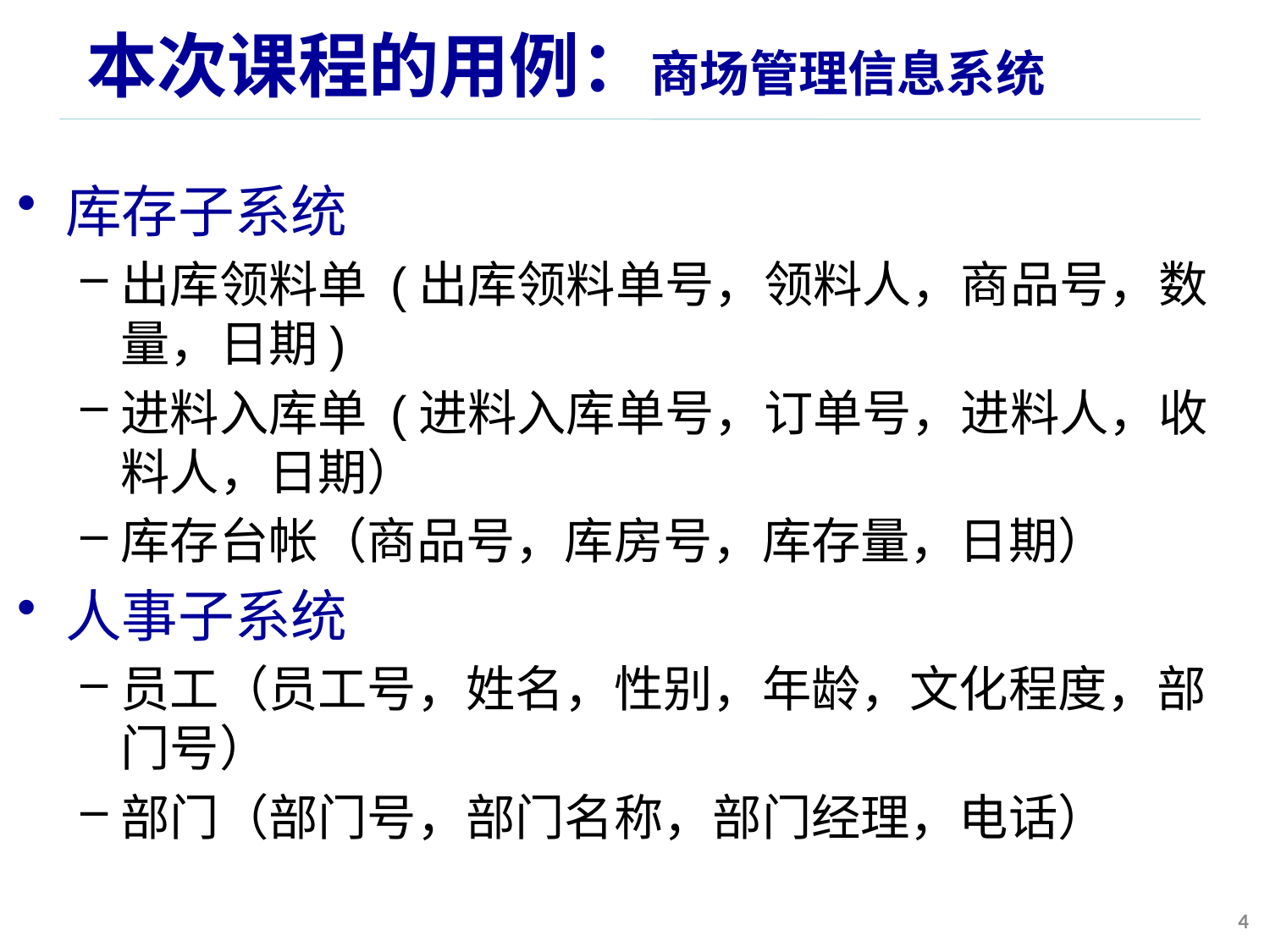

# 本次课程的用例：商场管理信息系统
库存子系统
出库领料单 (出库领料单号，领料人，商品号，数量，日期)
进料入库单 (进料入库单号，订单号，进料人，收料人，日期）
库存台帐（商品号，库房号，库存量，日期）
人事子系统
员工（员工号，姓名，性别，年龄，文化程度，部门号）
部门（部门号，部门名称，部门经理，电话）
4